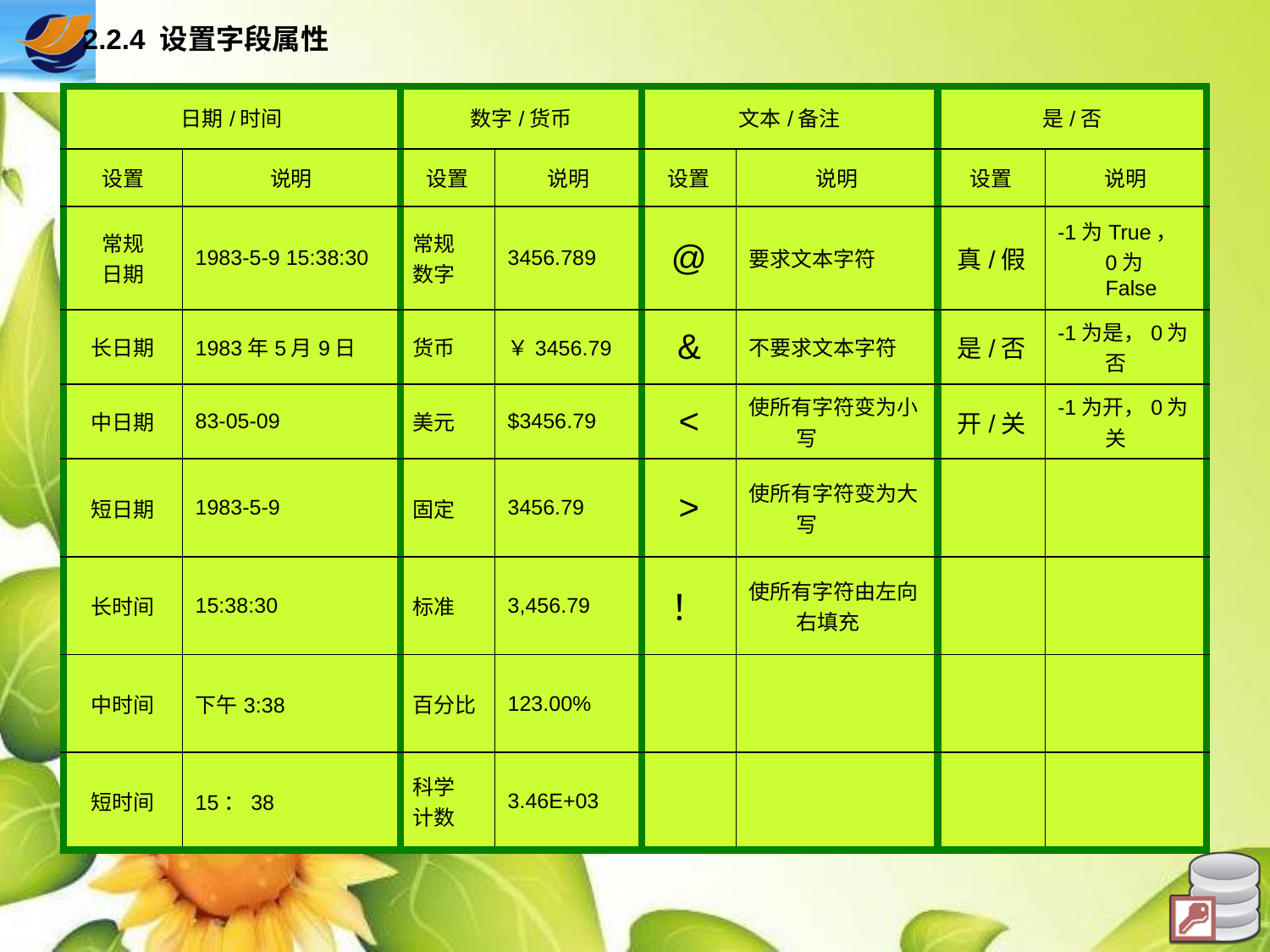

2.2.4 设置字段属性
| 日期/时间 |  | 数字/货币 |  | 文本/备注 |  | 是/否 |  |
| --- | --- | --- | --- | --- | --- | --- | --- |
| 设置 | 说明 | 设置 | 说明 | 设置 | 说明 | 设置 | 说明 |
| 常规 日期 | 1983-5-9 15:38:30 | 常规 数字 | 3456.789 | @ | 要求文本字符 | 真/假 | -1为True，0为False |
| 长日期 | 1983年5月9日 | 货币 | ￥3456.79 | & | 不要求文本字符 | 是/否 | -1为是，0为否 |
| 中日期 | 83-05-09 | 美元 | $3456.79 | < | 使所有字符变为小写 | 开/关 | -1为开，0为关 |
| 短日期 | 1983-5-9 | 固定 | 3456.79 | > | 使所有字符变为大写 |  |  |
| 长时间 | 15:38:30 | 标准 | 3,456.79 | ！ | 使所有字符由左向右填充 |  |  |
| 中时间 | 下午3:38 | 百分比 | 123.00% |  |  |  |  |
| 短时间 | 15：38 | 科学 计数 | 3.46E+03 |  |  |  |  |